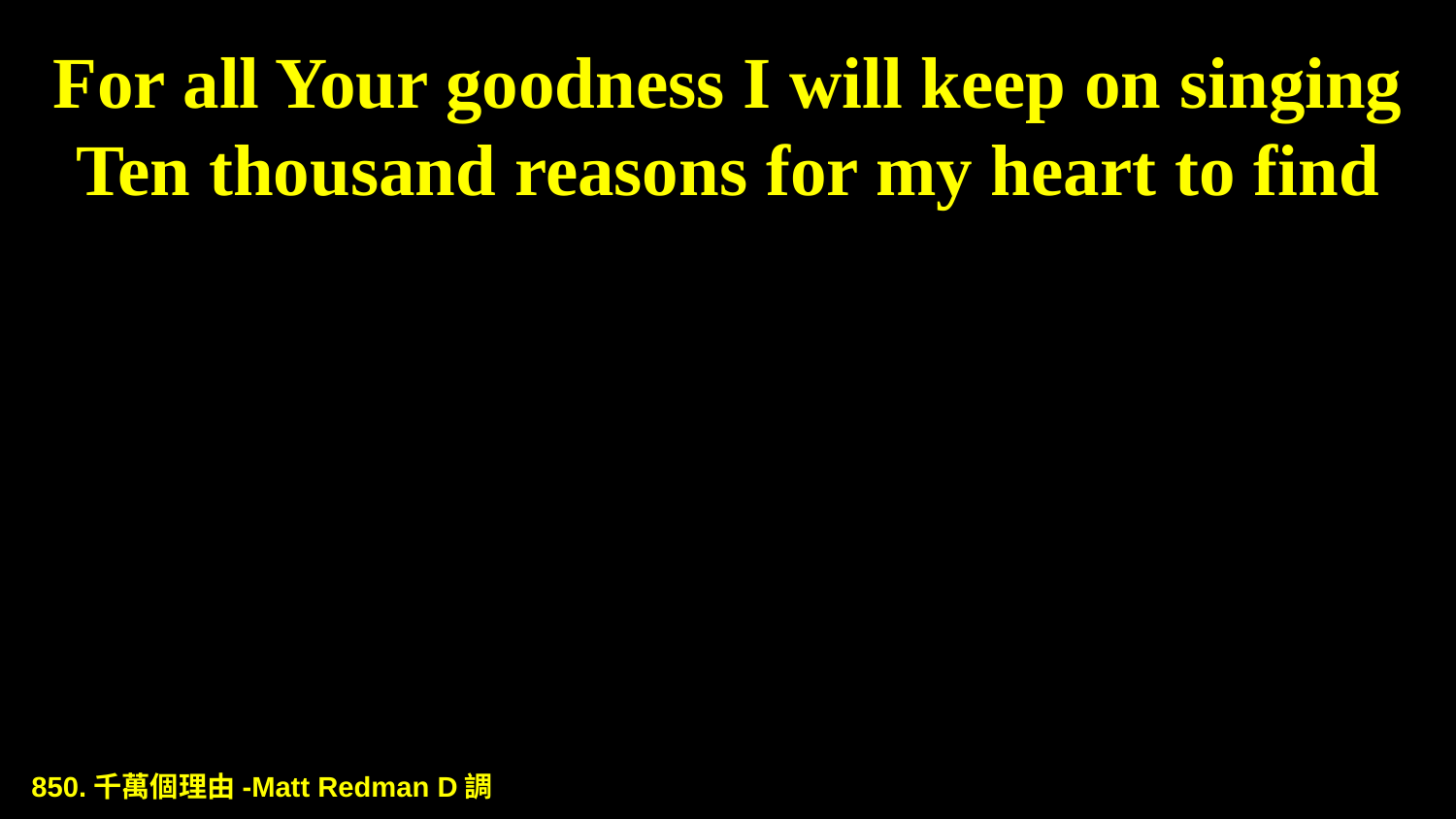

# For all Your goodness I will keep on singing Ten thousand reasons for my heart to find
850.千萬個理由-Matt Redman D調